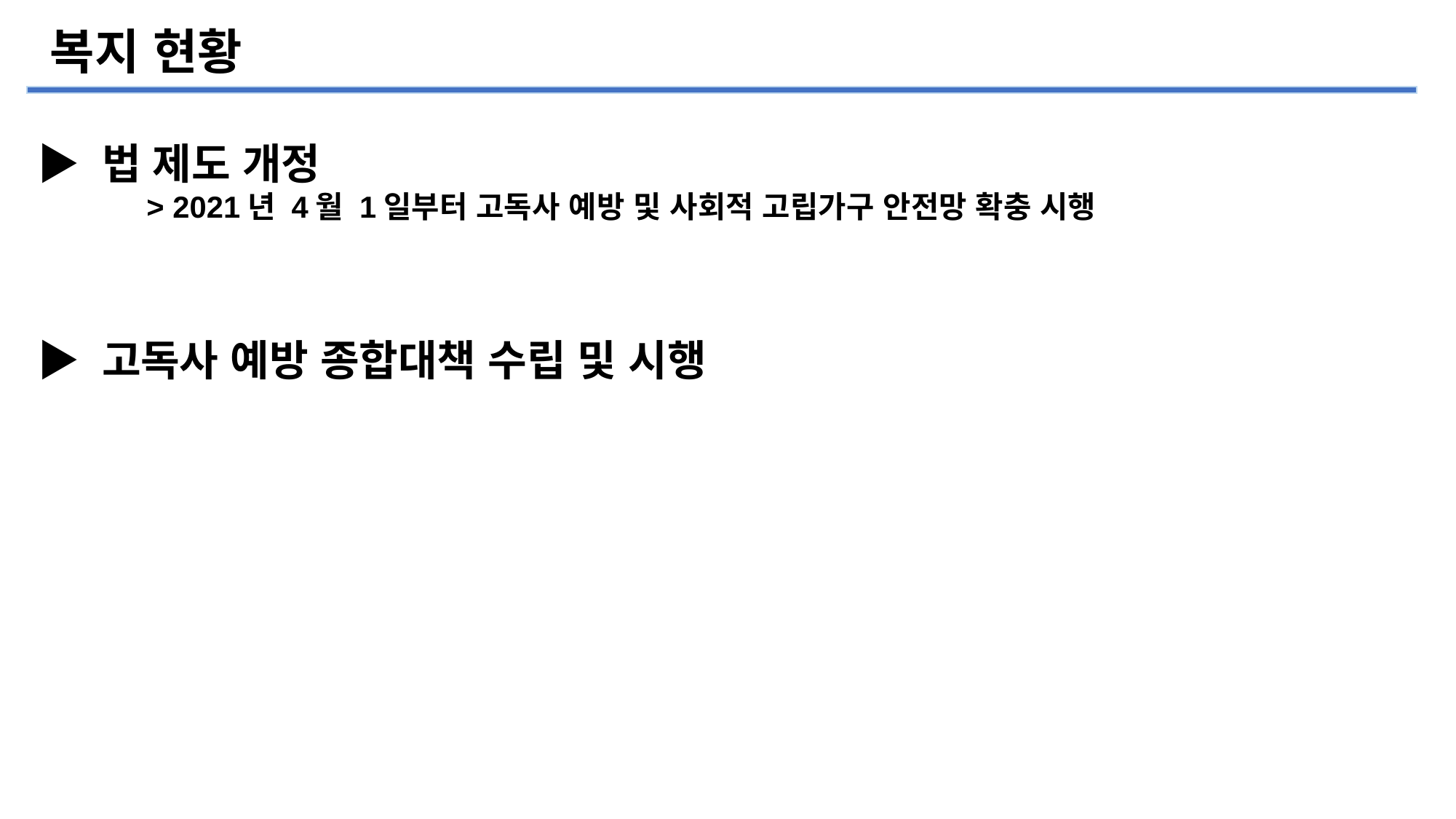

# 복지 현황

▶ 법 제도 개정
	> 2021년 4월 1일부터 고독사 예방 및 사회적 고립가구 안전망 확충 시행

▶ 고독사 예방 종합대책 수립 및 시행